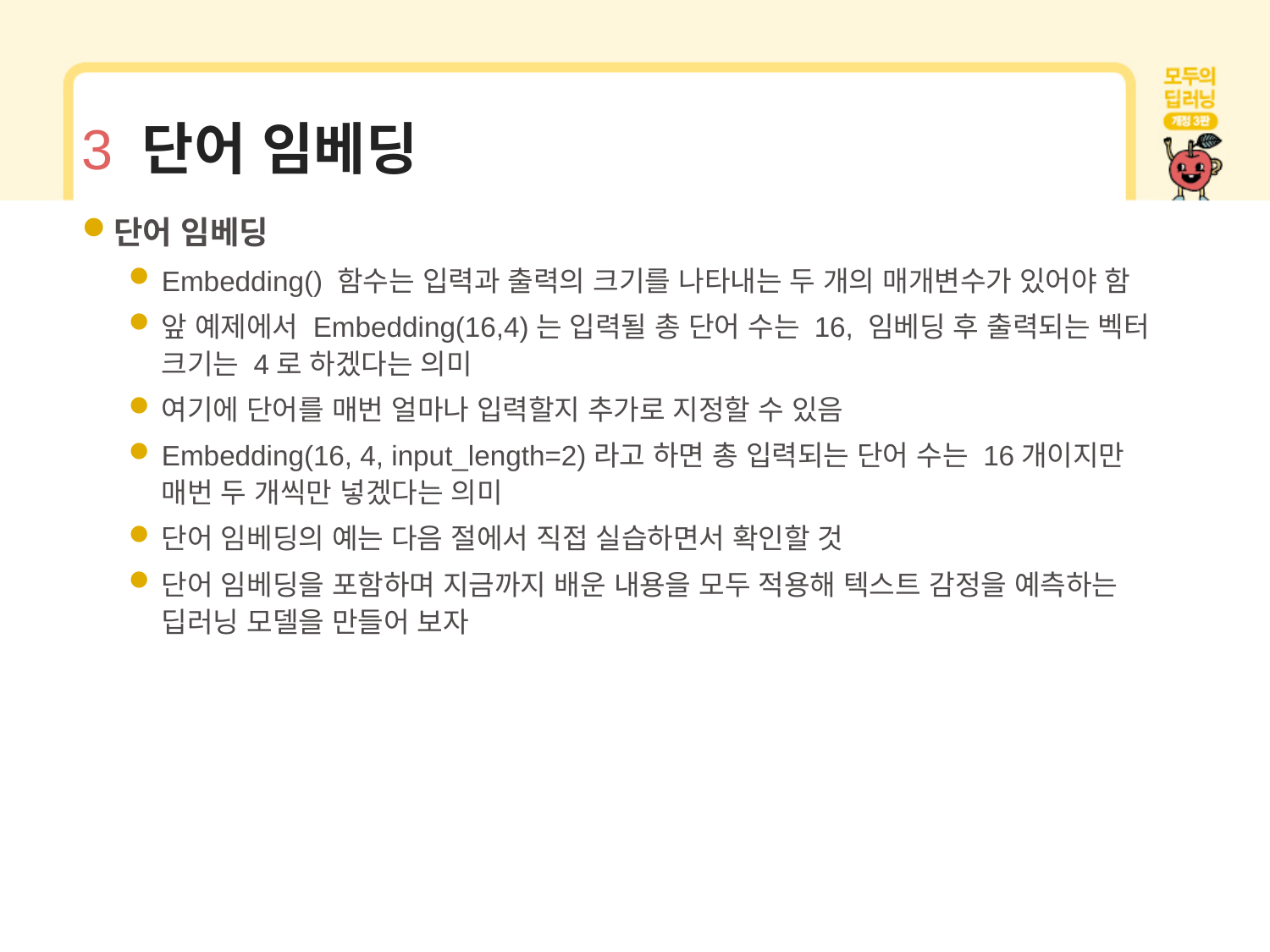

# 3 단어 임베딩
단어 임베딩
Embedding() 함수는 입력과 출력의 크기를 나타내는 두 개의 매개변수가 있어야 함
앞 예제에서 Embedding(16,4)는 입력될 총 단어 수는 16, 임베딩 후 출력되는 벡터 크기는 4로 하겠다는 의미
여기에 단어를 매번 얼마나 입력할지 추가로 지정할 수 있음
Embedding(16, 4, input_length=2)라고 하면 총 입력되는 단어 수는 16개이지만 매번 두 개씩만 넣겠다는 의미
단어 임베딩의 예는 다음 절에서 직접 실습하면서 확인할 것
단어 임베딩을 포함하며 지금까지 배운 내용을 모두 적용해 텍스트 감정을 예측하는 딥러닝 모델을 만들어 보자